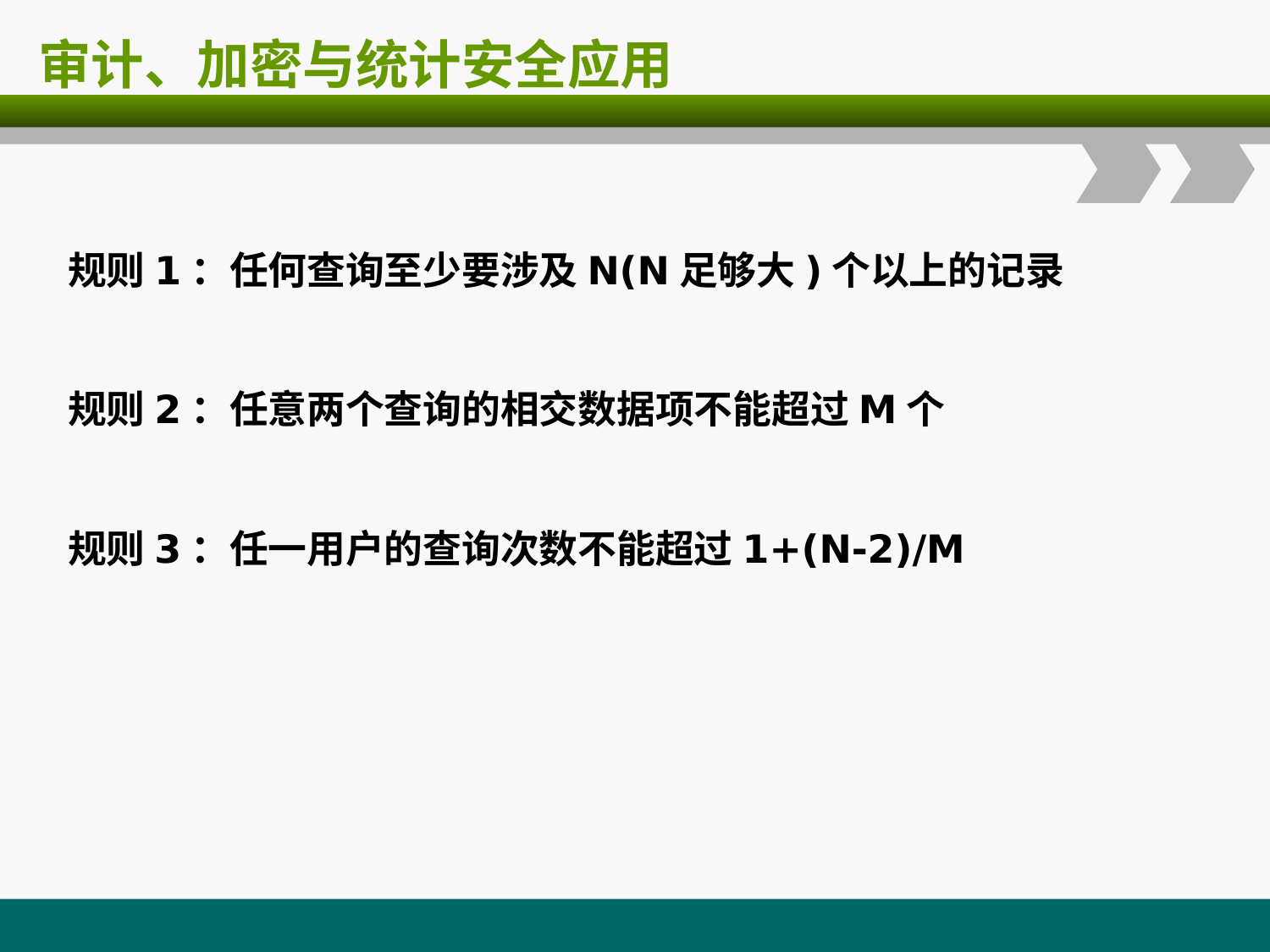

# 审计、加密与统计安全应用
规则1：任何查询至少要涉及N(N足够大)个以上的记录

规则2：任意两个查询的相交数据项不能超过M个

规则3：任一用户的查询次数不能超过1+(N-2)/M